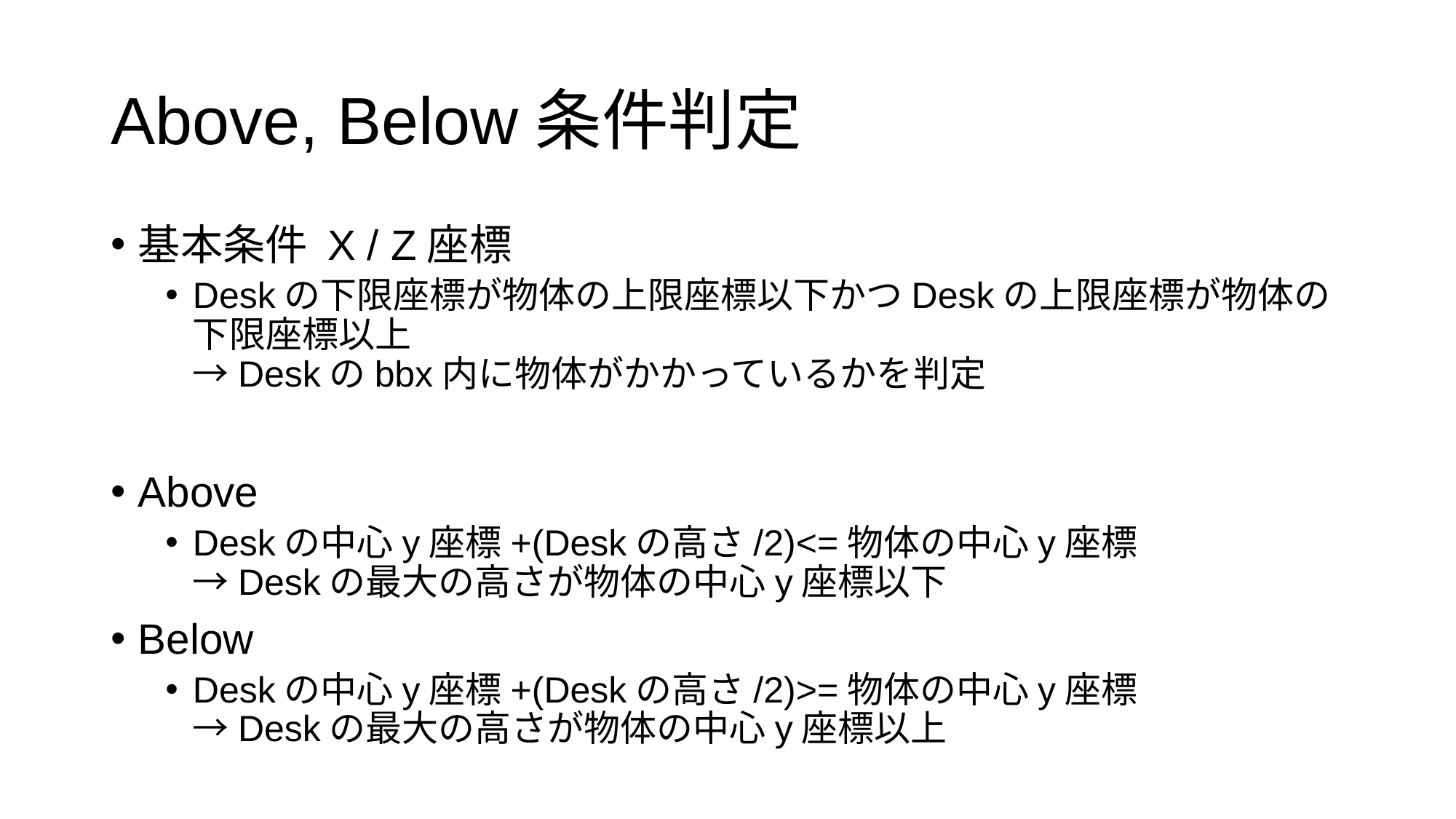

# Above, Below条件判定
基本条件 X / Z座標
Deskの下限座標が物体の上限座標以下かつDeskの上限座標が物体の下限座標以上
→Deskのbbx内に物体がかかっているかを判定

Above
Deskの中心y座標+(Deskの高さ/2)<=物体の中心y座標
→Deskの最大の高さが物体の中心y座標以下
Below
Deskの中心y座標+(Deskの高さ/2)>=物体の中心y座標
→Deskの最大の高さが物体の中心y座標以上